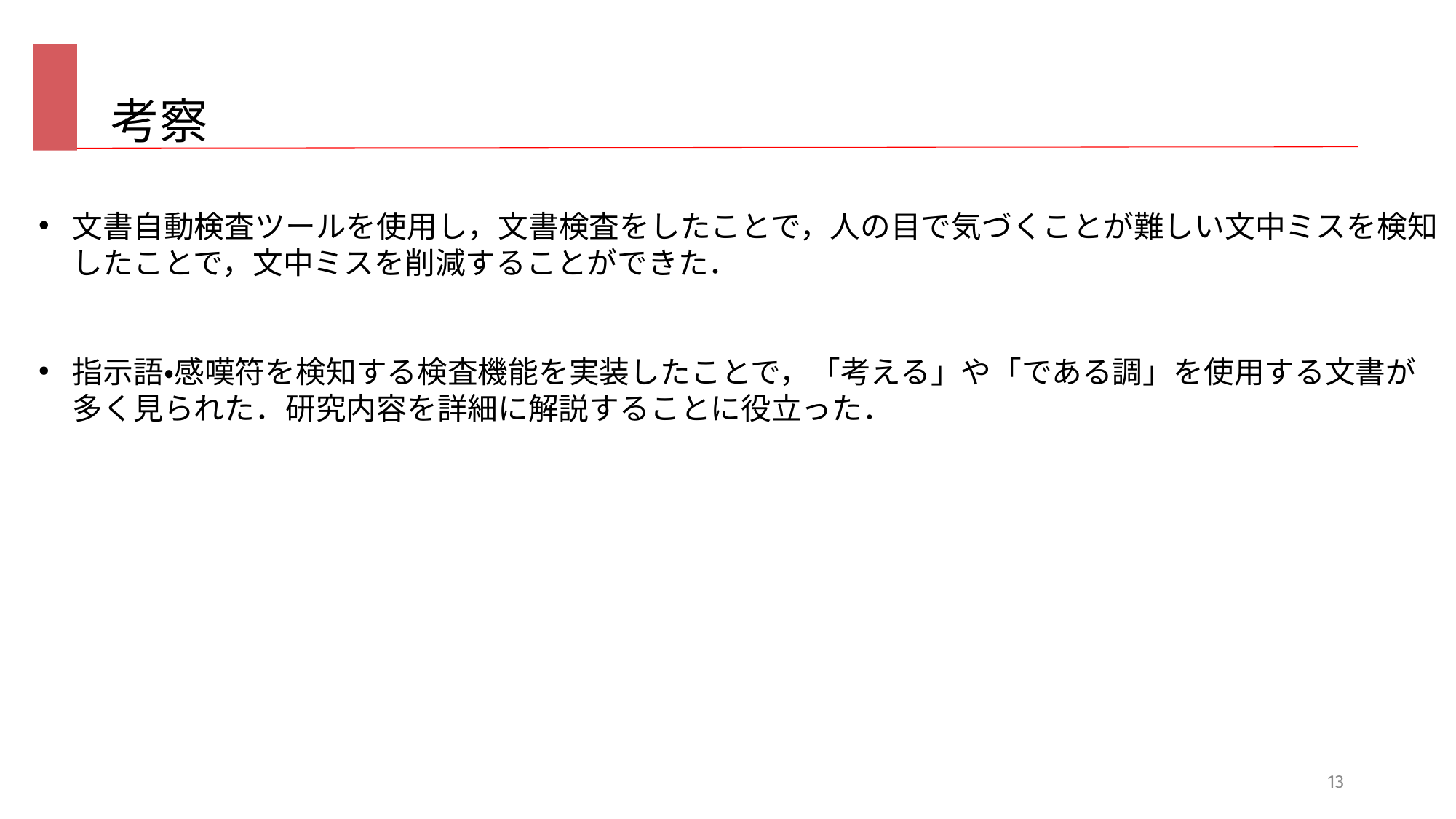

# 考察

文書自動検査ツールを使用し，文書検査をしたことで，人の目で気づくことが難しい文中ミスを検知
したことで，文中ミスを削減することができた．

指示語・感嘆符を検知する検査機能を実装したことで，「考える」や「である調」を使用する文書が
多く見られた．研究内容を詳細に解説することに役立った．
13